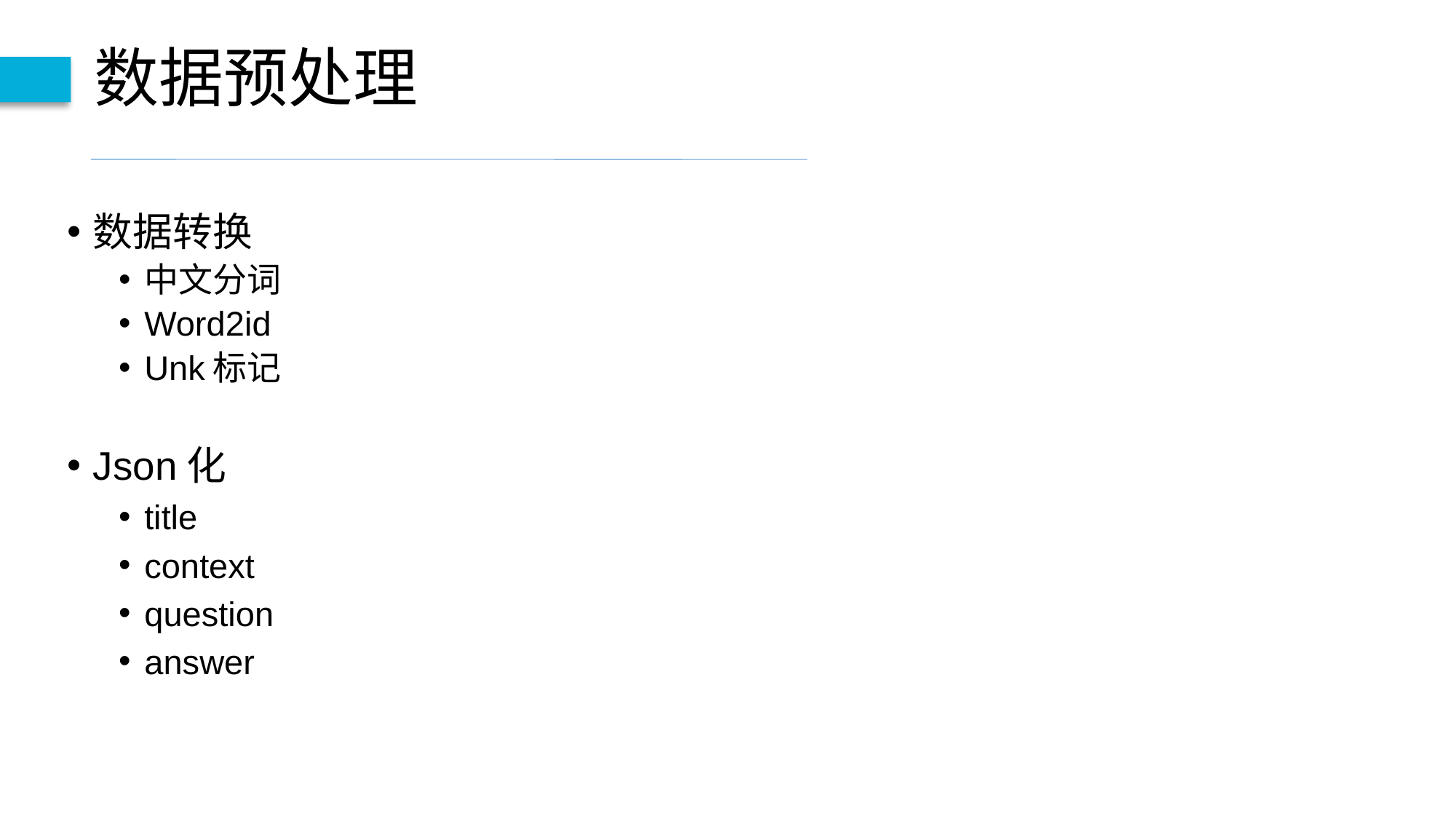

数据预处理

数据转换
中文分词
Word2id
Unk标记

Json化
title
context
question
answer